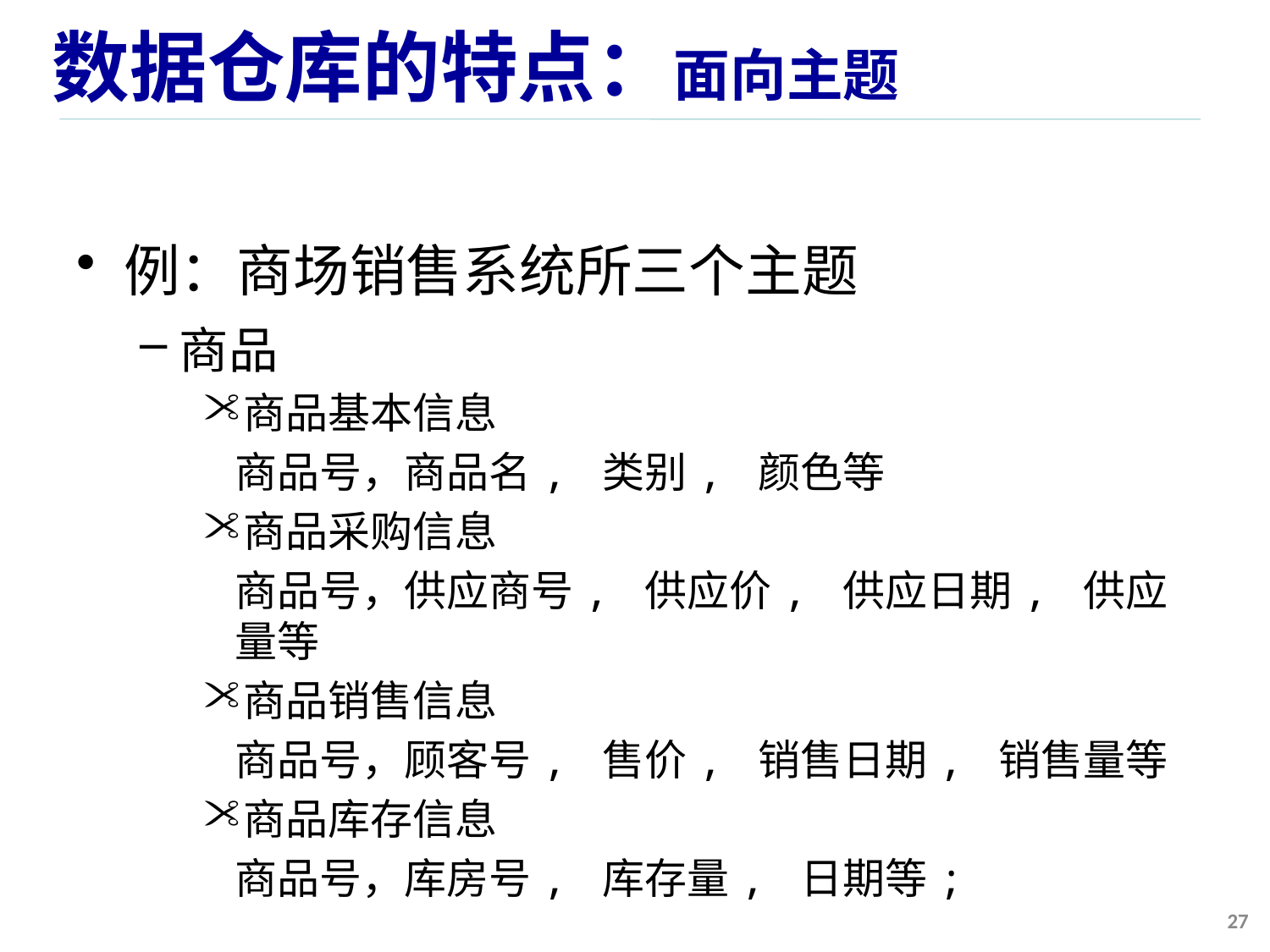

# 数据仓库的特点：面向主题
例：商场销售系统所三个主题
商品
商品基本信息
	商品号，商品名, 类别, 颜色等
商品采购信息
	商品号，供应商号, 供应价, 供应日期, 供应量等
商品销售信息
	商品号，顾客号, 售价, 销售日期, 销售量等
商品库存信息
	商品号，库房号, 库存量, 日期等;
27